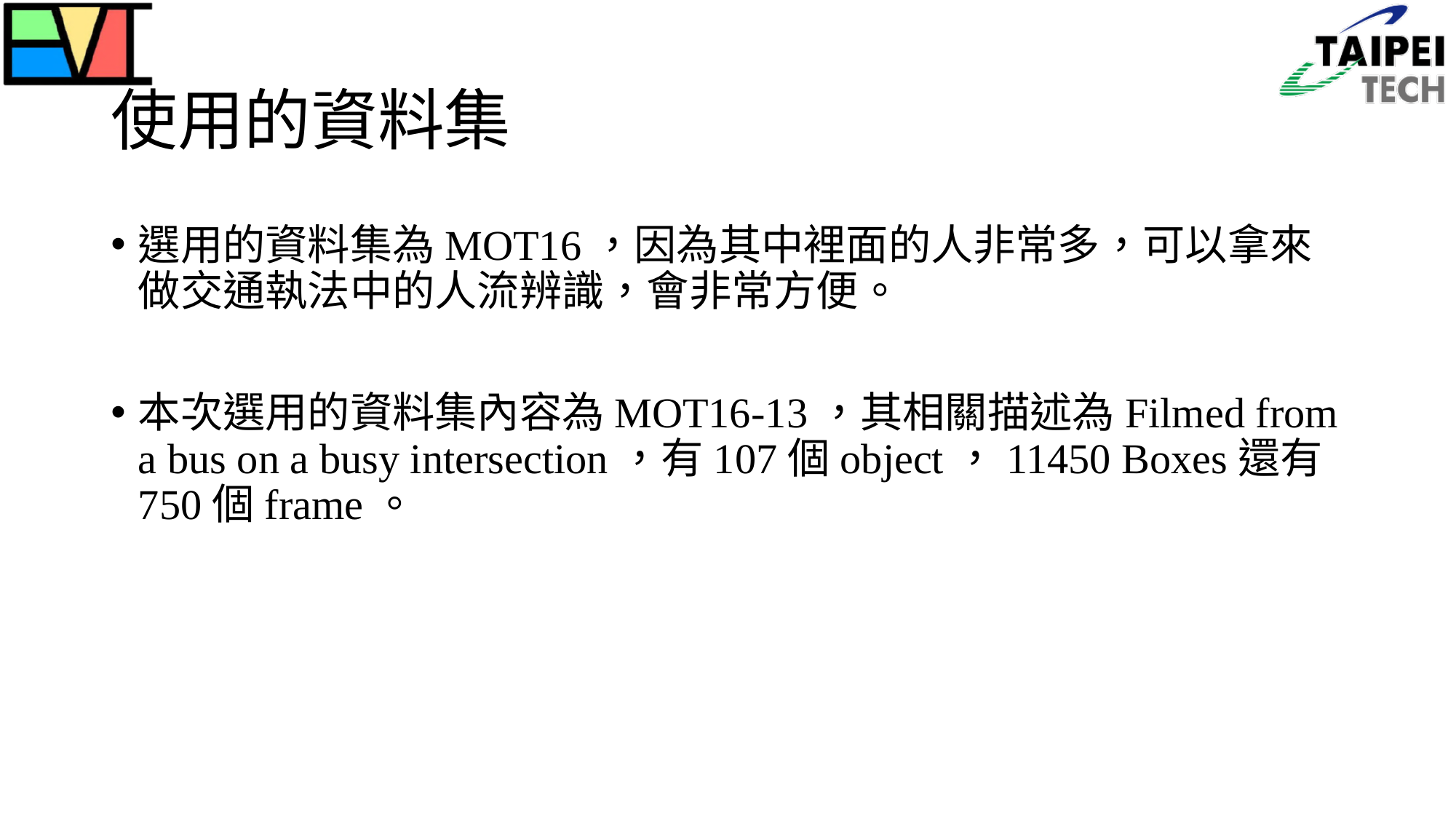

# 使用的資料集
選用的資料集為MOT16，因為其中裡面的人非常多，可以拿來做交通執法中的人流辨識，會非常方便。

本次選用的資料集內容為MOT16-13，其相關描述為Filmed from a bus on a busy intersection，有107個object，11450 Boxes還有750個frame。